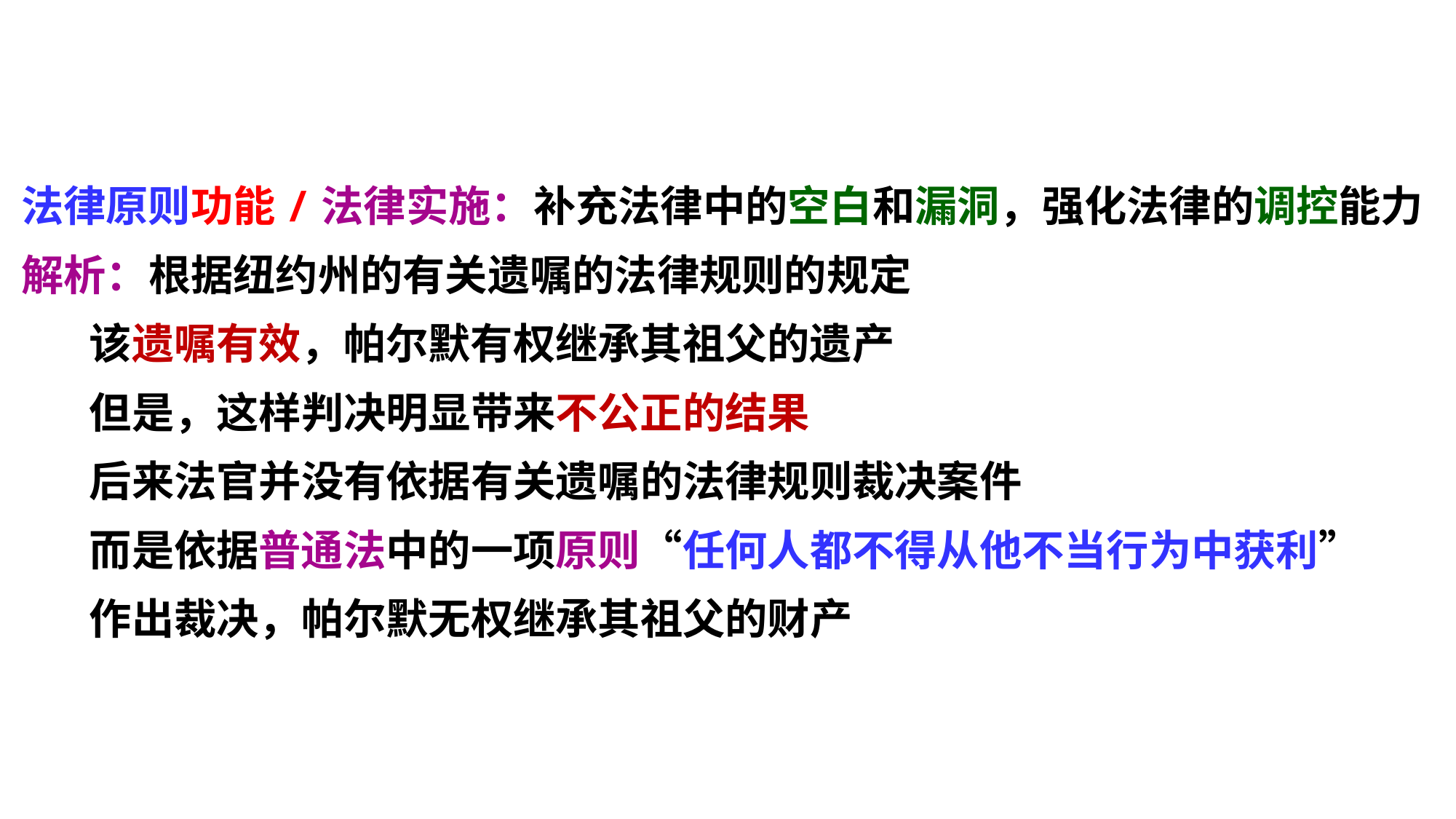

法律原则功能/法律实施：补充法律中的空白和漏洞，强化法律的调控能力
解析：根据纽约州的有关遗嘱的法律规则的规定
      该遗嘱有效，帕尔默有权继承其祖父的遗产
      但是，这样判决明显带来不公正的结果
      后来法官并没有依据有关遗嘱的法律规则裁决案件
      而是依据普通法中的一项原则“任何人都不得从他不当行为中获利”
      作出裁决，帕尔默无权继承其祖父的财产